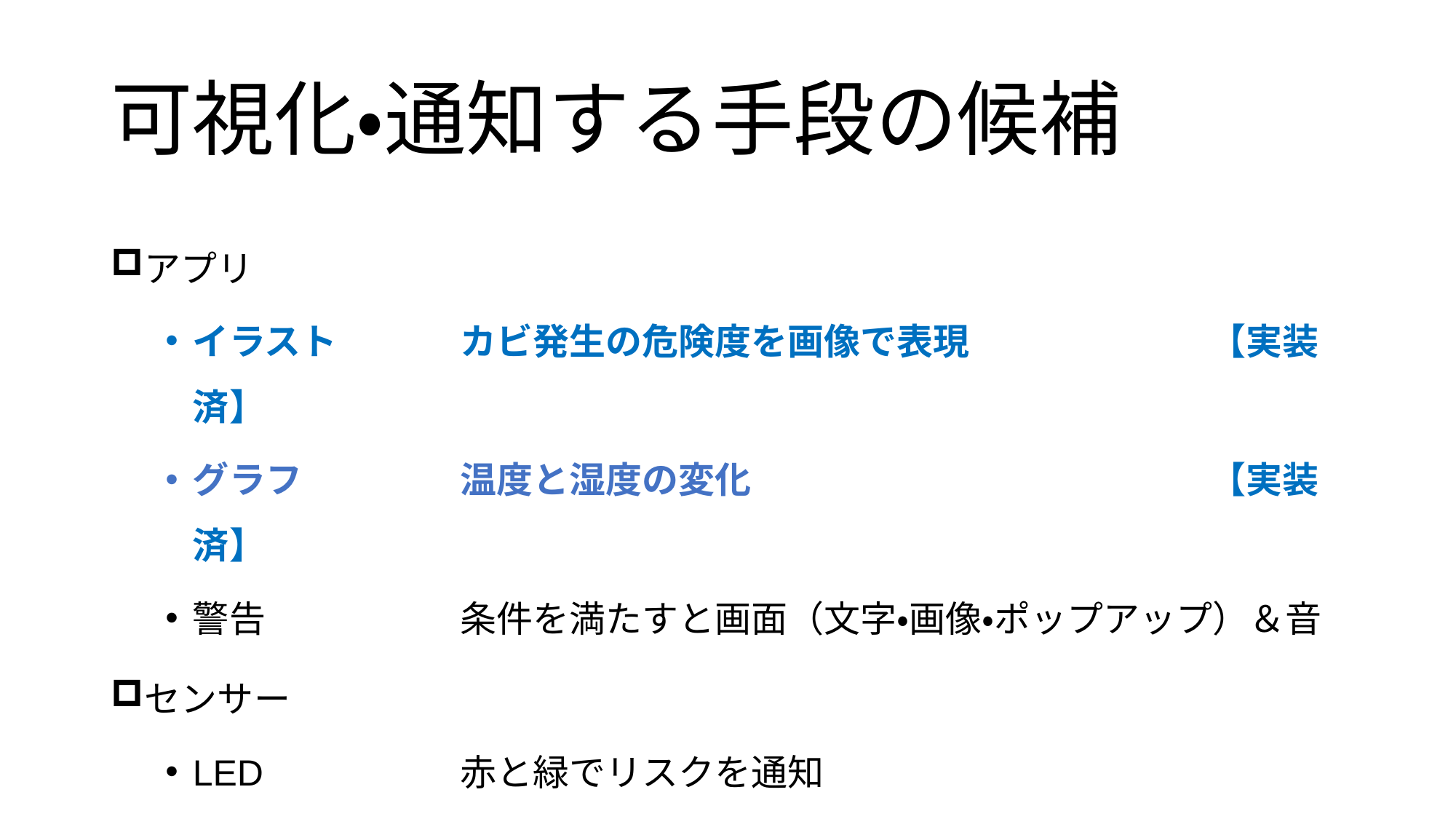

# 可視化・通知する手段の候補
アプリ
イラスト	カビ発生の危険度を画像で表現	【実装済】
グラフ	温度と湿度の変化	【実装済】
警告	条件を満たすと画面（文字・画像・ポップアップ）＆音
センサー
LED	赤と緑でリスクを通知
ブザー	高リスクの場合は、音の大きな音で通知